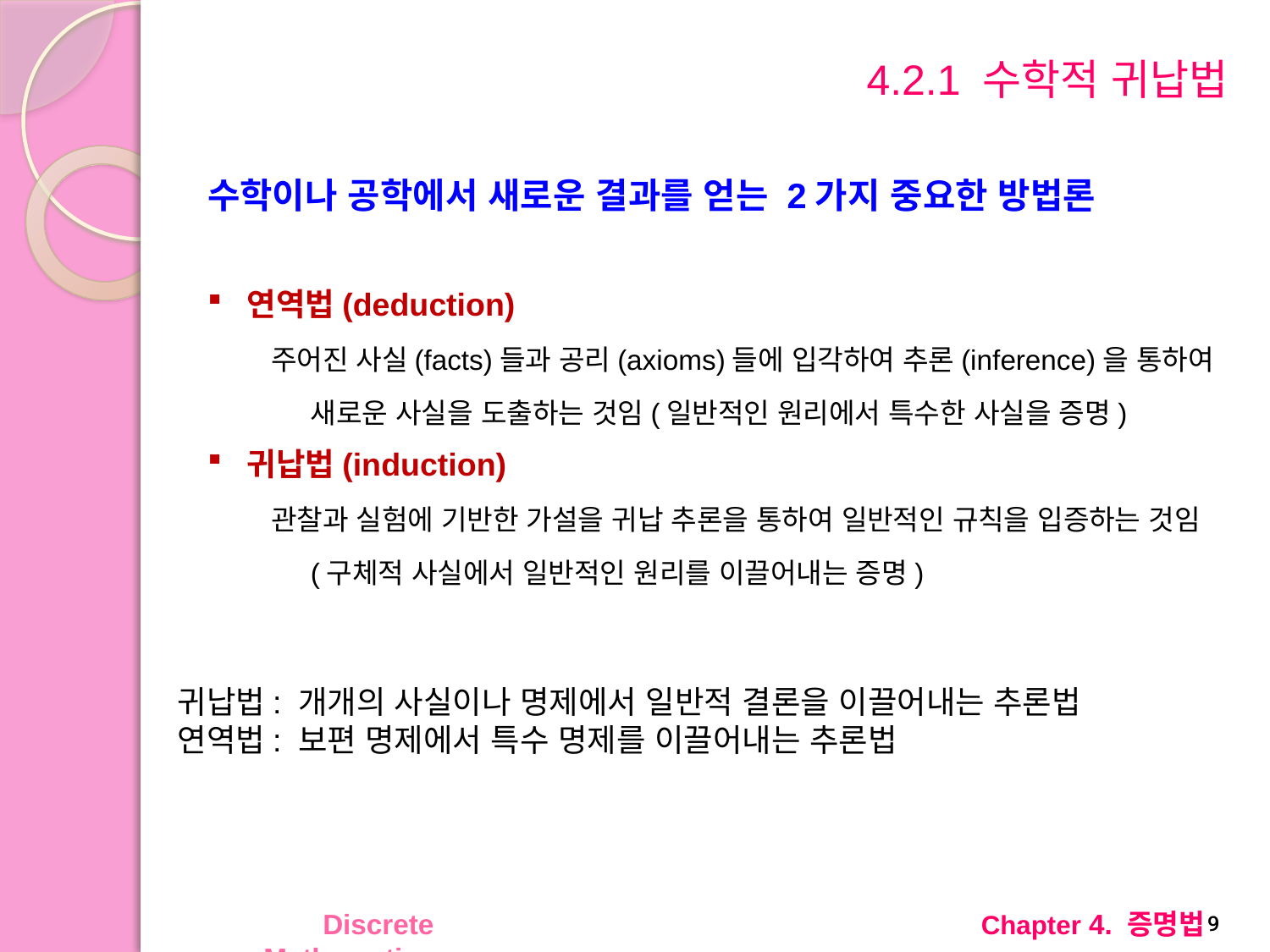

# 4.2.1 수학적 귀납법
수학이나 공학에서 새로운 결과를 얻는 2가지 중요한 방법론

연역법(deduction)
주어진 사실(facts)들과 공리(axioms)들에 입각하여 추론(inference)을 통하여 새로운 사실을 도출하는 것임(일반적인 원리에서 특수한 사실을 증명)
귀납법(induction)
관찰과 실험에 기반한 가설을 귀납 추론을 통하여 일반적인 규칙을 입증하는 것임(구체적 사실에서 일반적인 원리를 이끌어내는 증명)
귀납법: 개개의 사실이나 명제에서 일반적 결론을 이끌어내는 추론법
연역법: 보편 명제에서 특수 명제를 이끌어내는 추론법
Discrete Mathematics
Chapter 4. 증명법
9